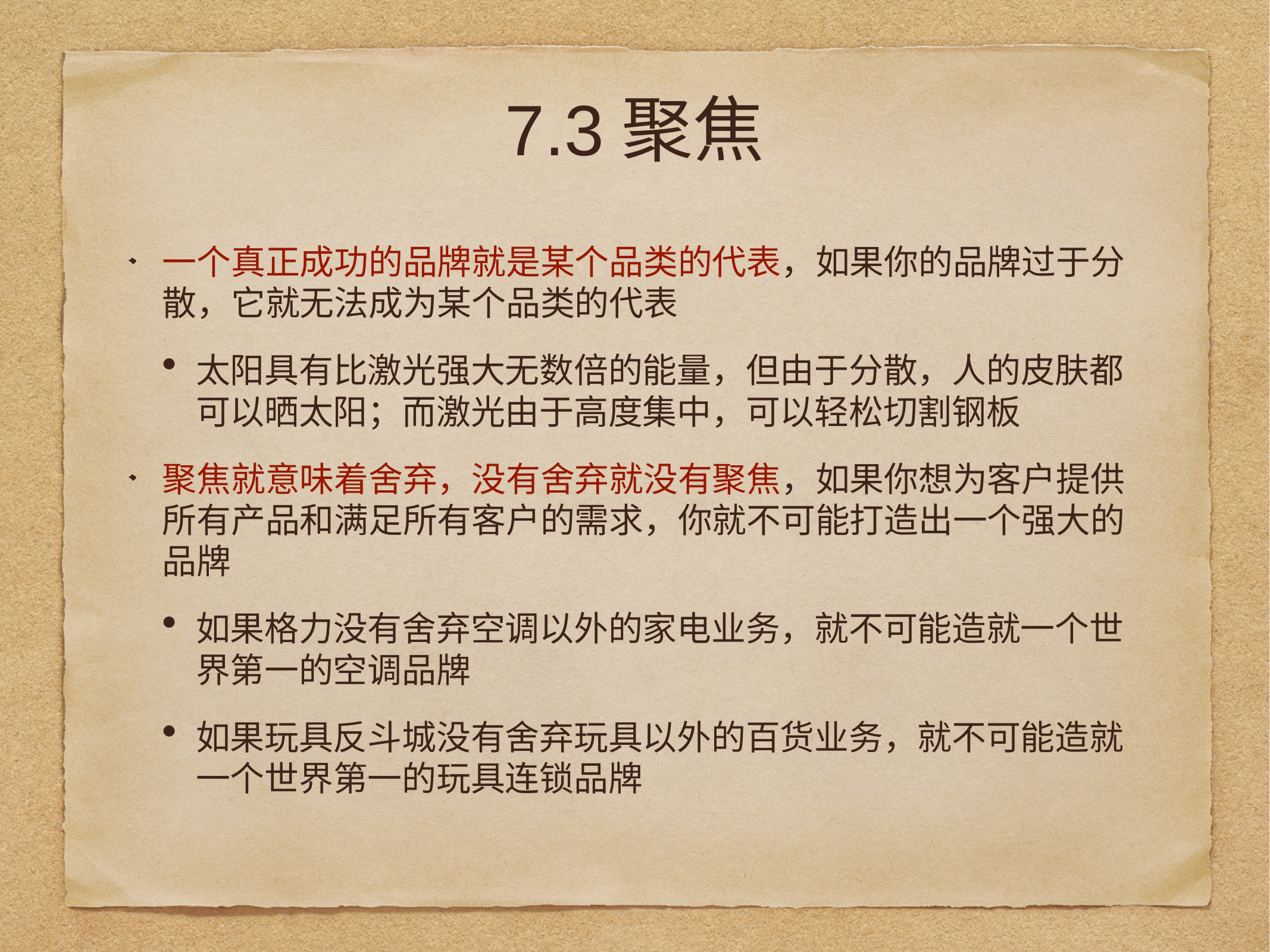

# 7.3聚焦
一个真正成功的品牌就是某个品类的代表，如果你的品牌过于分散，它就无法成为某个品类的代表
太阳具有比激光强大无数倍的能量，但由于分散，人的皮肤都可以晒太阳；而激光由于高度集中，可以轻松切割钢板
聚焦就意味着舍弃，没有舍弃就没有聚焦，如果你想为客户提供所有产品和满足所有客户的需求，你就不可能打造出一个强大的品牌
如果格力没有舍弃空调以外的家电业务，就不可能造就一个世界第一的空调品牌
如果玩具反斗城没有舍弃玩具以外的百货业务，就不可能造就一个世界第一的玩具连锁品牌